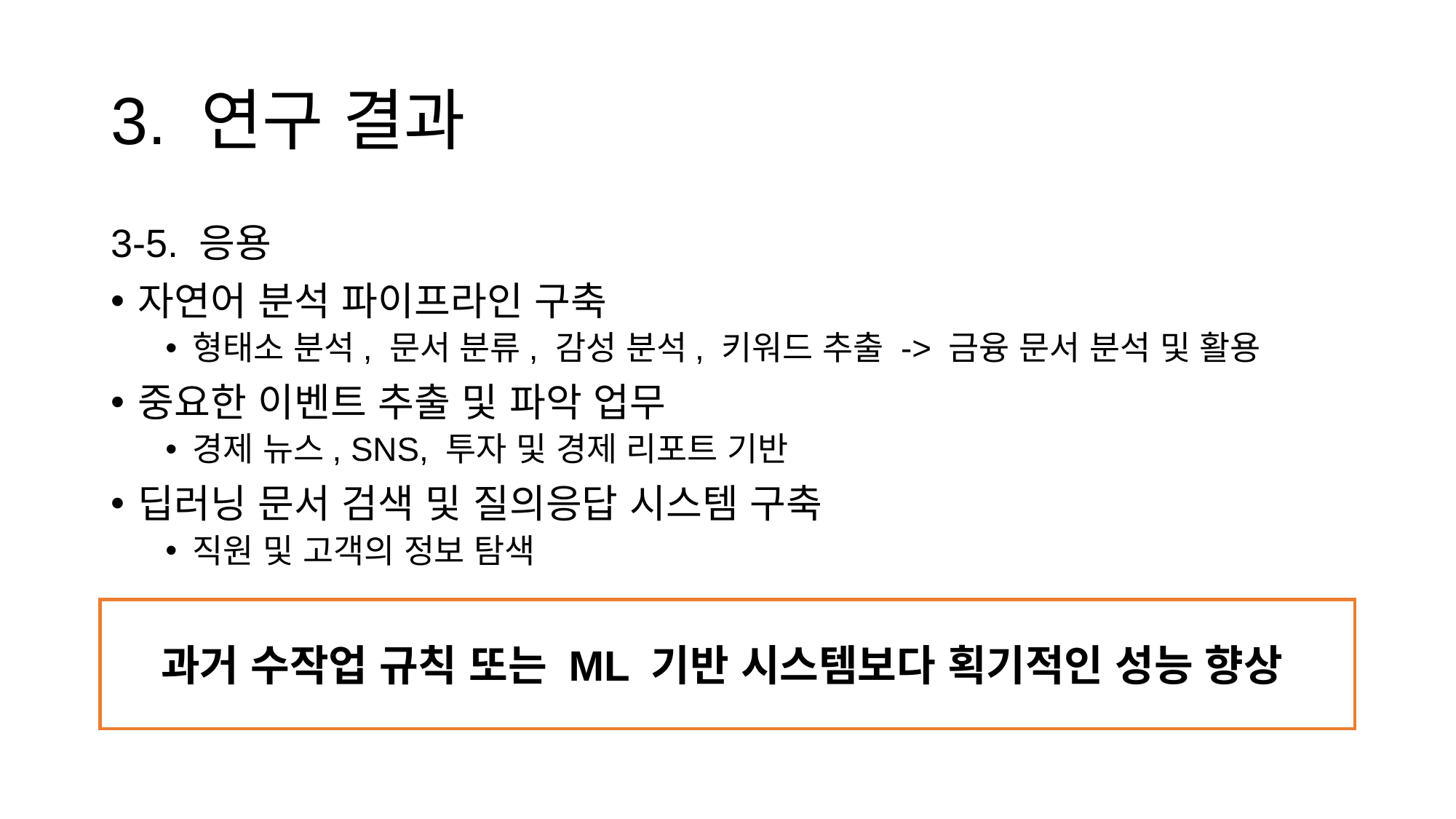

# 3. 연구 결과
3-5. 응용
자연어 분석 파이프라인 구축
형태소 분석, 문서 분류, 감성 분석, 키워드 추출 -> 금융 문서 분석 및 활용
중요한 이벤트 추출 및 파악 업무
경제 뉴스, SNS, 투자 및 경제 리포트 기반
딥러닝 문서 검색 및 질의응답 시스템 구축
직원 및 고객의 정보 탐색
과거 수작업 규칙 또는 ML 기반 시스템보다 획기적인 성능 향상